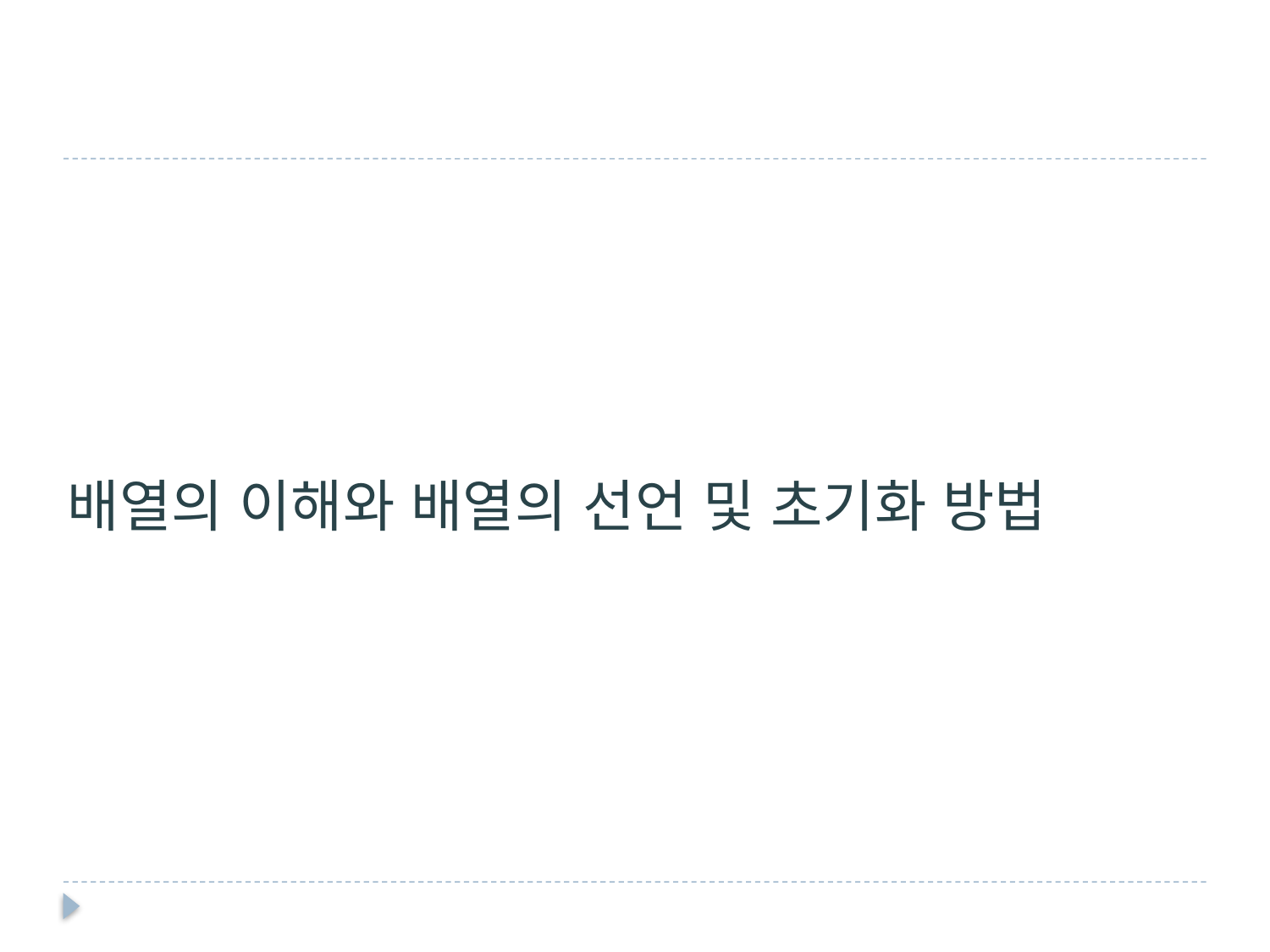

# 배열의 이해와 배열의 선언 및 초기화 방법